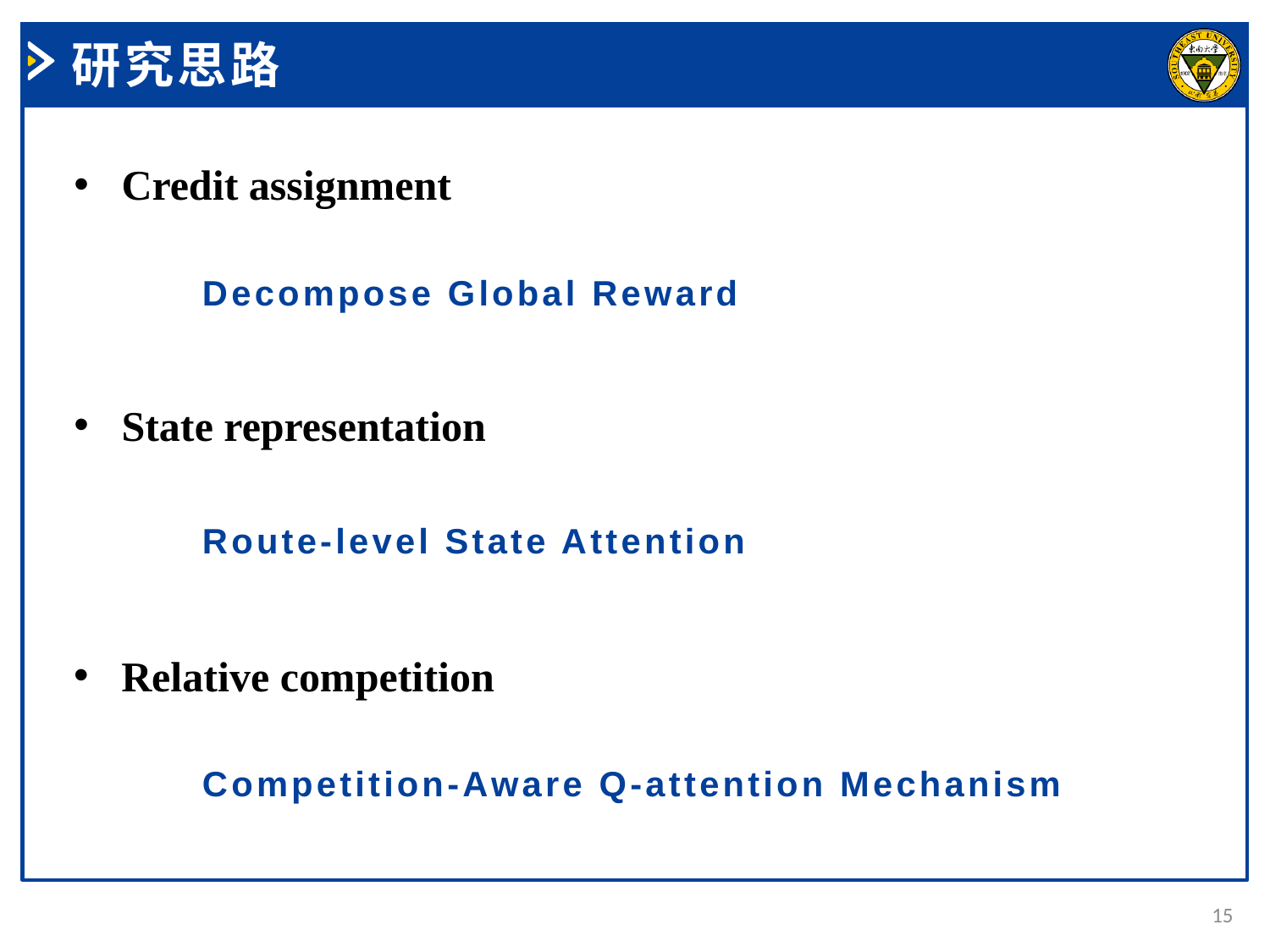

研究思路
Credit assignment
Decompose Global Reward
State representation
Route-level State Attention
Relative competition
Competition-Aware Q-attention Mechanism
15